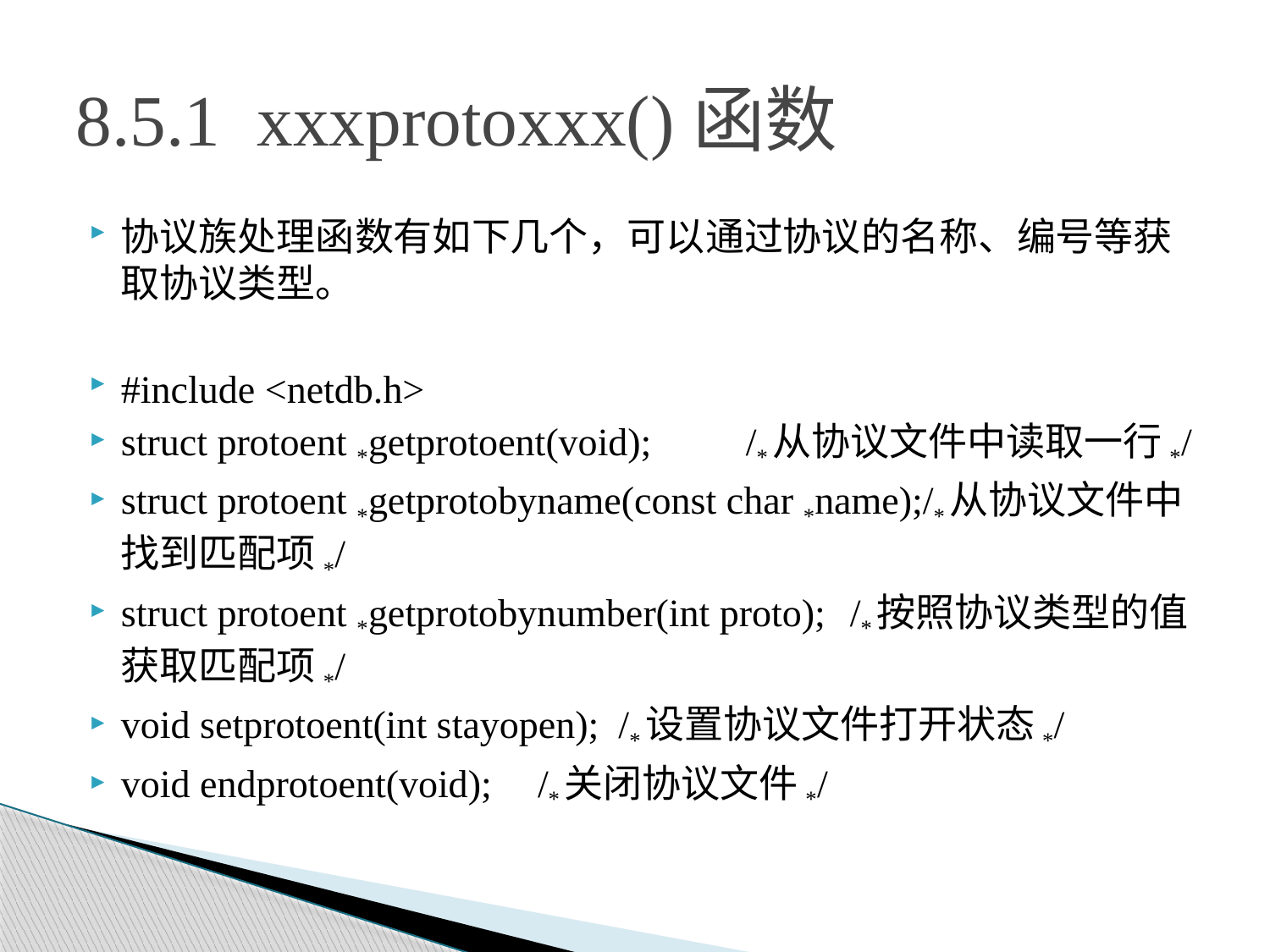

# 8.5.1  xxxprotoxxx()函数
协议族处理函数有如下几个，可以通过协议的名称、编号等获取协议类型。

#include <netdb.h>
struct protoent *getprotoent(void);	/*从协议文件中读取一行*/
struct protoent *getprotobyname(const char *name);/*从协议文件中找到匹配项*/
struct protoent *getprotobynumber(int proto);	/*按照协议类型的值获取匹配项*/
void setprotoent(int stayopen);  /*设置协议文件打开状态*/
void endprotoent(void);		/*关闭协议文件*/